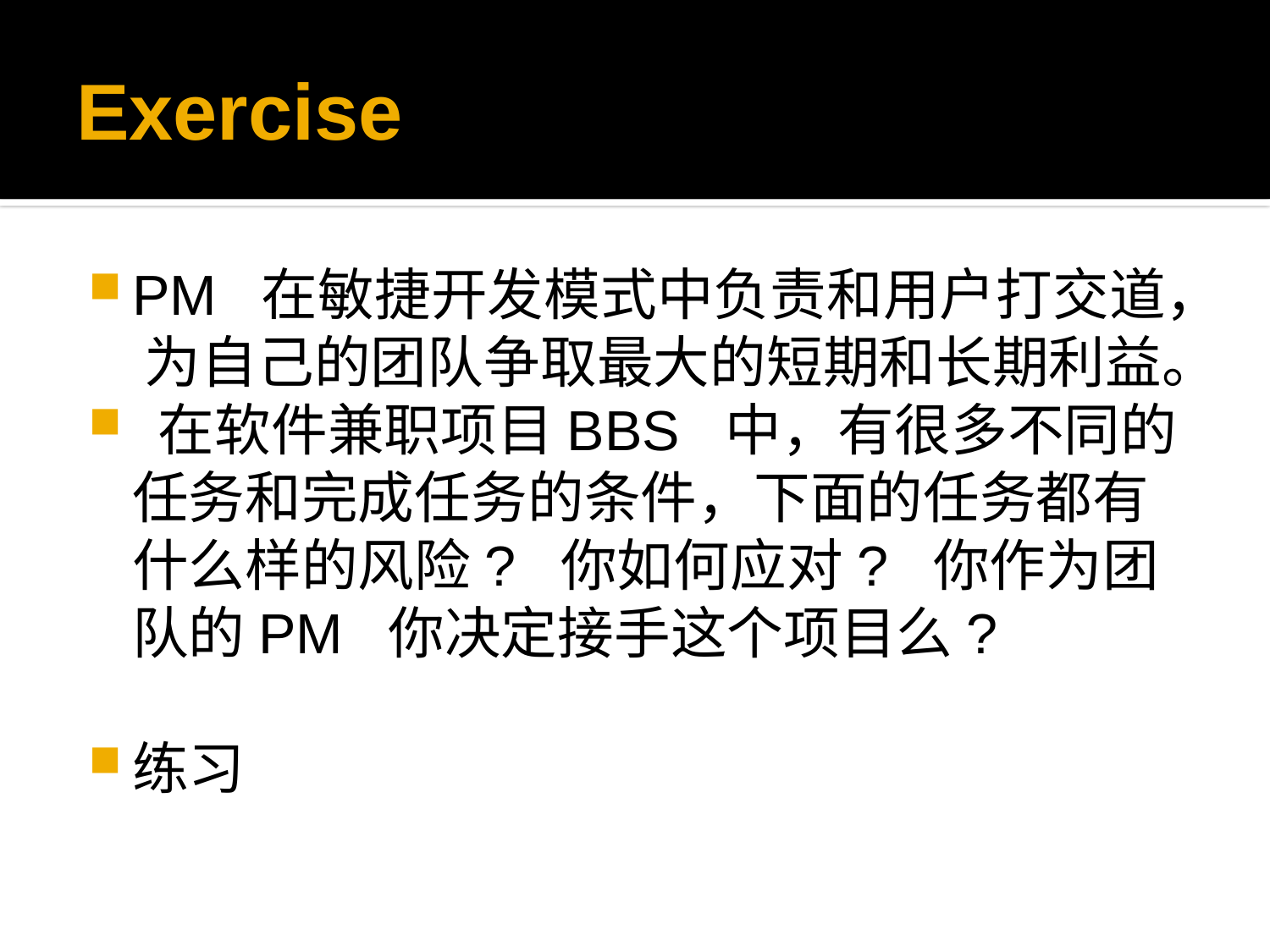

# Exercise
PM  在敏捷开发模式中负责和用户打交道， 为自己的团队争取最大的短期和长期利益。
 在软件兼职项目BBS  中，有很多不同的任务和完成任务的条件，下面的任务都有什么样的风险?  你如何应对?  你作为团队的PM  你决定接手这个项目么?

练习